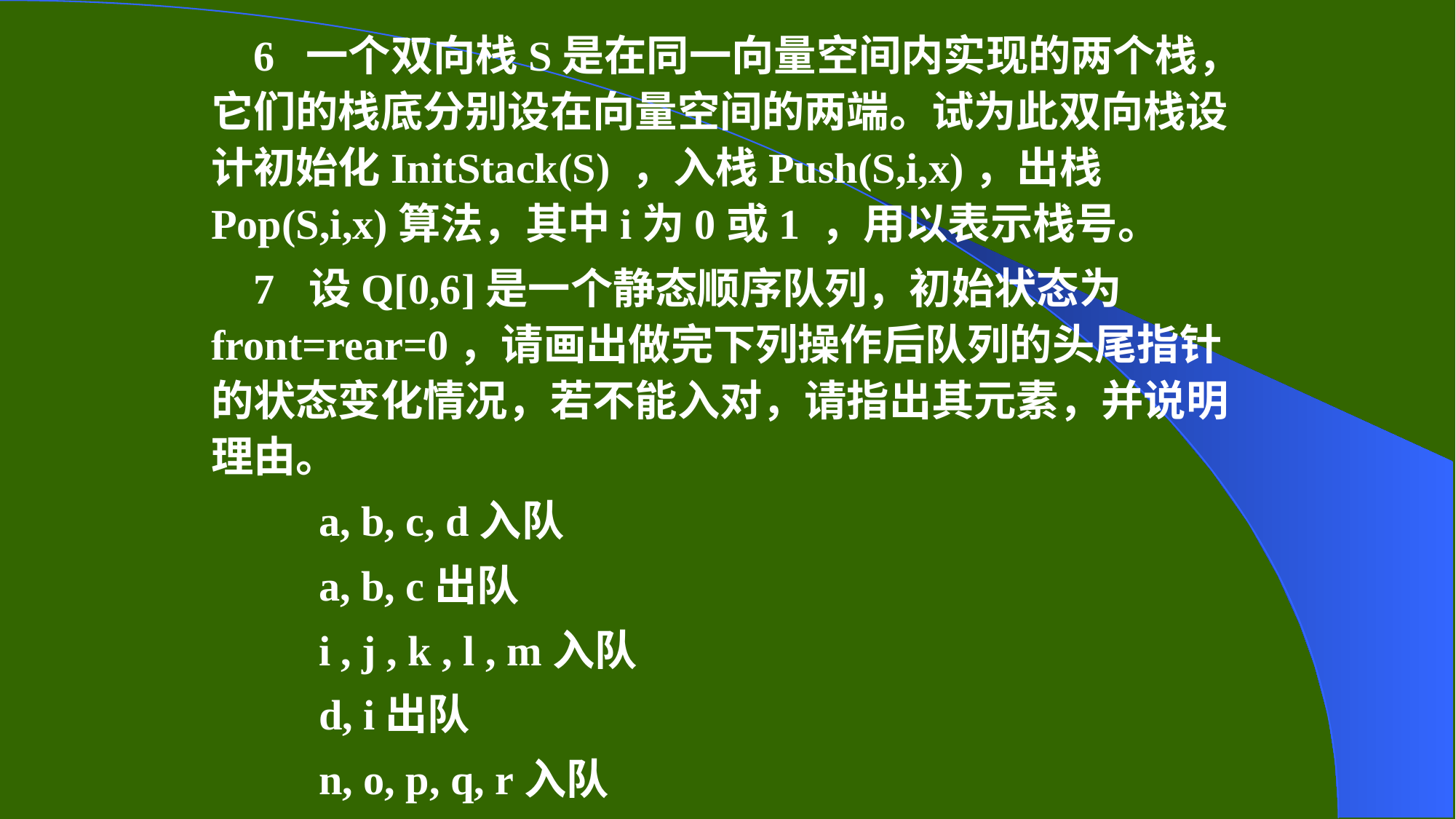

6  一个双向栈S是在同一向量空间内实现的两个栈，它们的栈底分别设在向量空间的两端。试为此双向栈设计初始化InitStack(S) ，入栈Push(S,i,x)，出栈Pop(S,i,x)算法，其中i为0或1 ，用以表示栈号。
7  设Q[0,6]是一个静态顺序队列，初始状态为front=rear=0，请画出做完下列操作后队列的头尾指针的状态变化情况，若不能入对，请指出其元素，并说明理由。
a, b, c, d入队
a, b, c出队
i , j , k , l , m入队
d, i出队
n, o, p, q, r入队